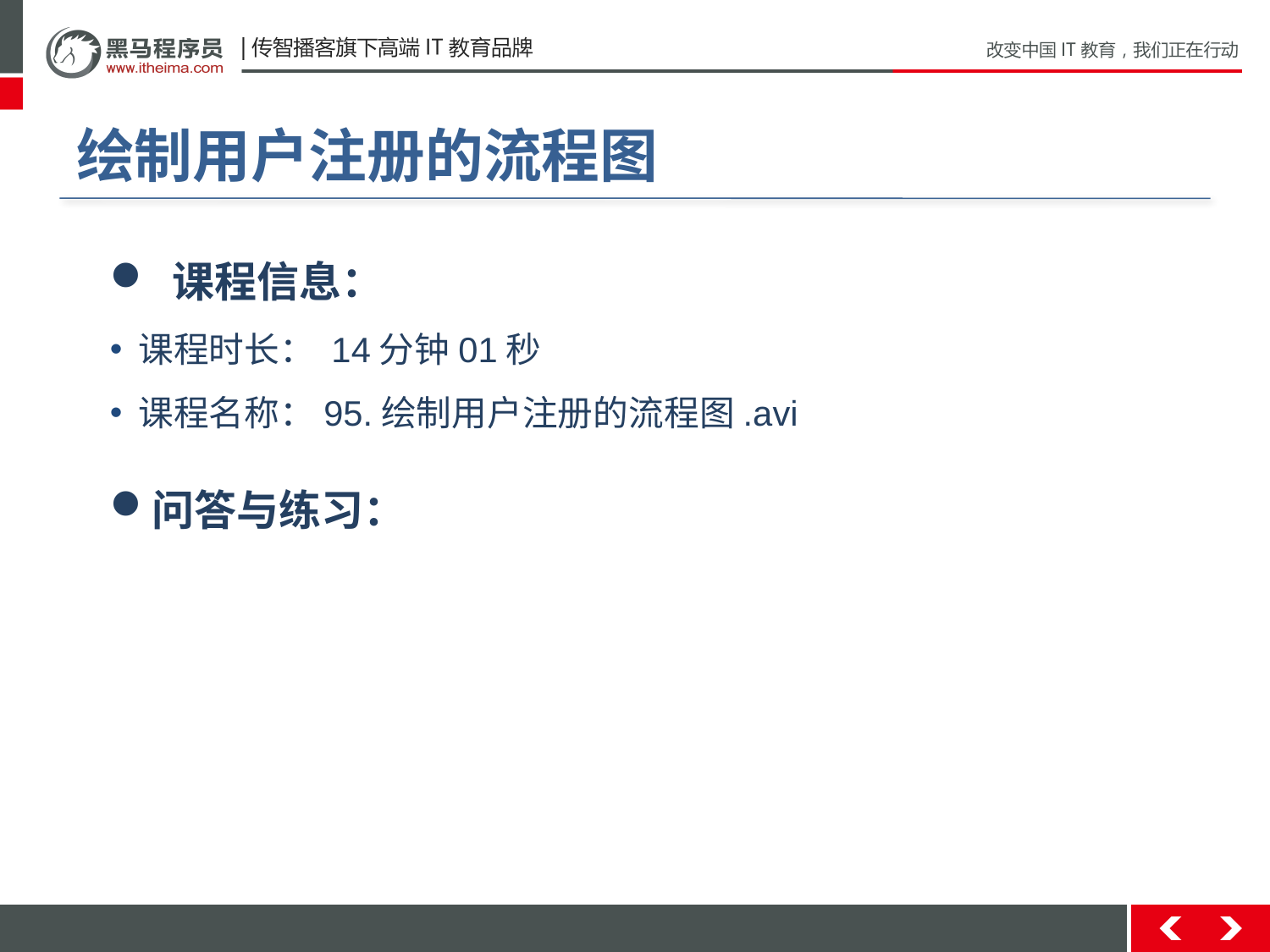

# 绘制用户注册的流程图
 课程信息：
 课程时长： 14分钟01秒
 课程名称：95.绘制用户注册的流程图.avi
问答与练习：